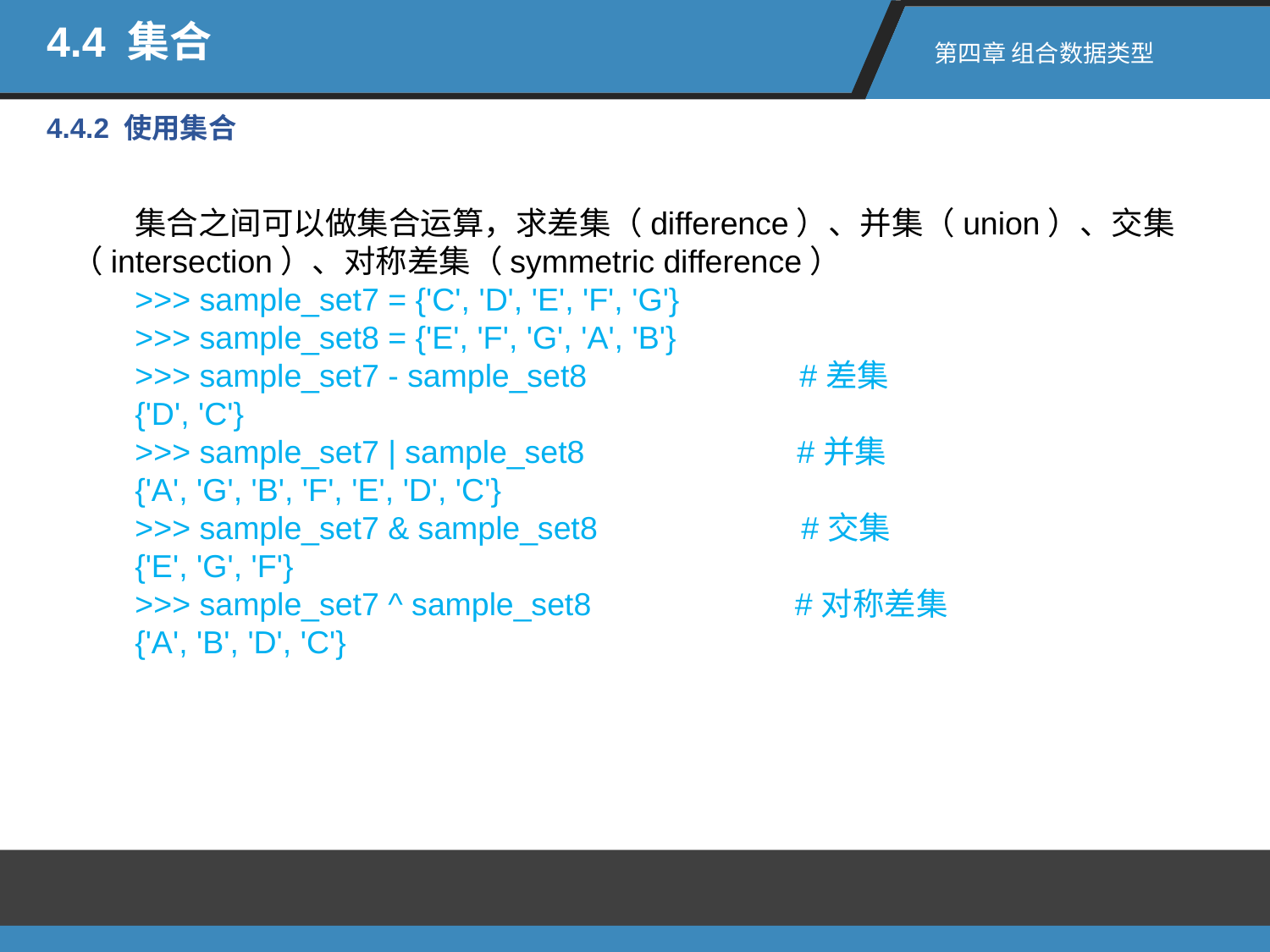

4.4 集合
第四章 组合数据类型
4.4.2 使用集合
集合之间可以做集合运算，求差集（difference）、并集（union）、交集（intersection）、对称差集（symmetric difference）
>>> sample_set7 = {'C', 'D', 'E', 'F', 'G'}
>>> sample_set8 = {'E', 'F', 'G', 'A', 'B'}
>>> sample_set7 - sample_set8                        #差集
{'D', 'C'}
>>> sample_set7 | sample_set8                        #并集
{'A', 'G', 'B', 'F', 'E', 'D', 'C'}
>>> sample_set7 & sample_set8                       #交集
{'E', 'G', 'F'}
>>> sample_set7 ^ sample_set8                       #对称差集
{'A', 'B', 'D', 'C'}